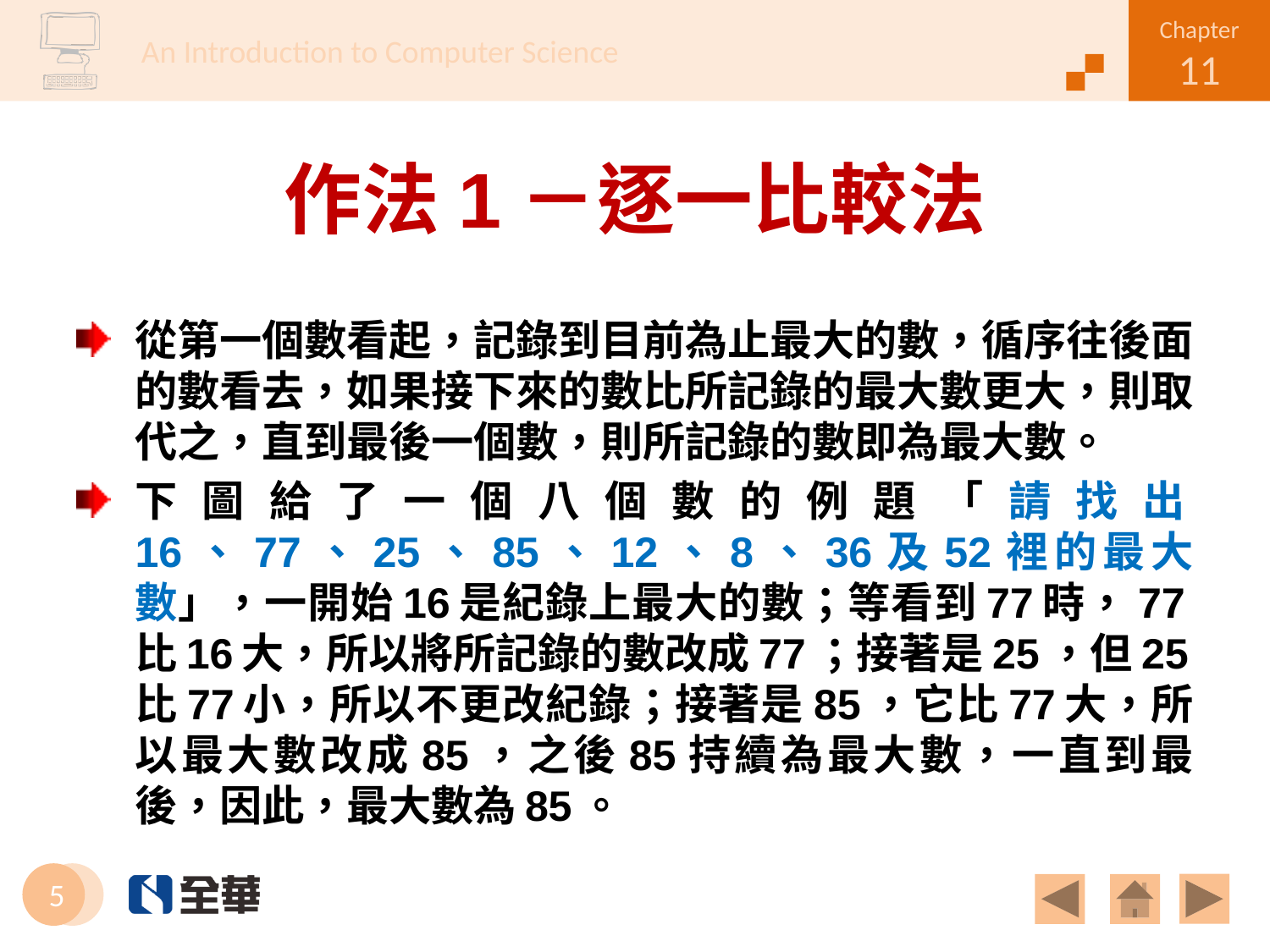

# 作法1－逐一比較法
從第一個數看起，記錄到目前為止最大的數，循序往後面的數看去，如果接下來的數比所記錄的最大數更大，則取代之，直到最後一個數，則所記錄的數即為最大數。
下圖給了一個八個數的例題「請找出16、77、25、85、12、8、36及52裡的最大數」，一開始16是紀錄上最大的數；等看到77時，77比16大，所以將所記錄的數改成77；接著是25，但25比77小，所以不更改紀錄；接著是85，它比77大，所以最大數改成85，之後85持續為最大數，一直到最後，因此，最大數為85。